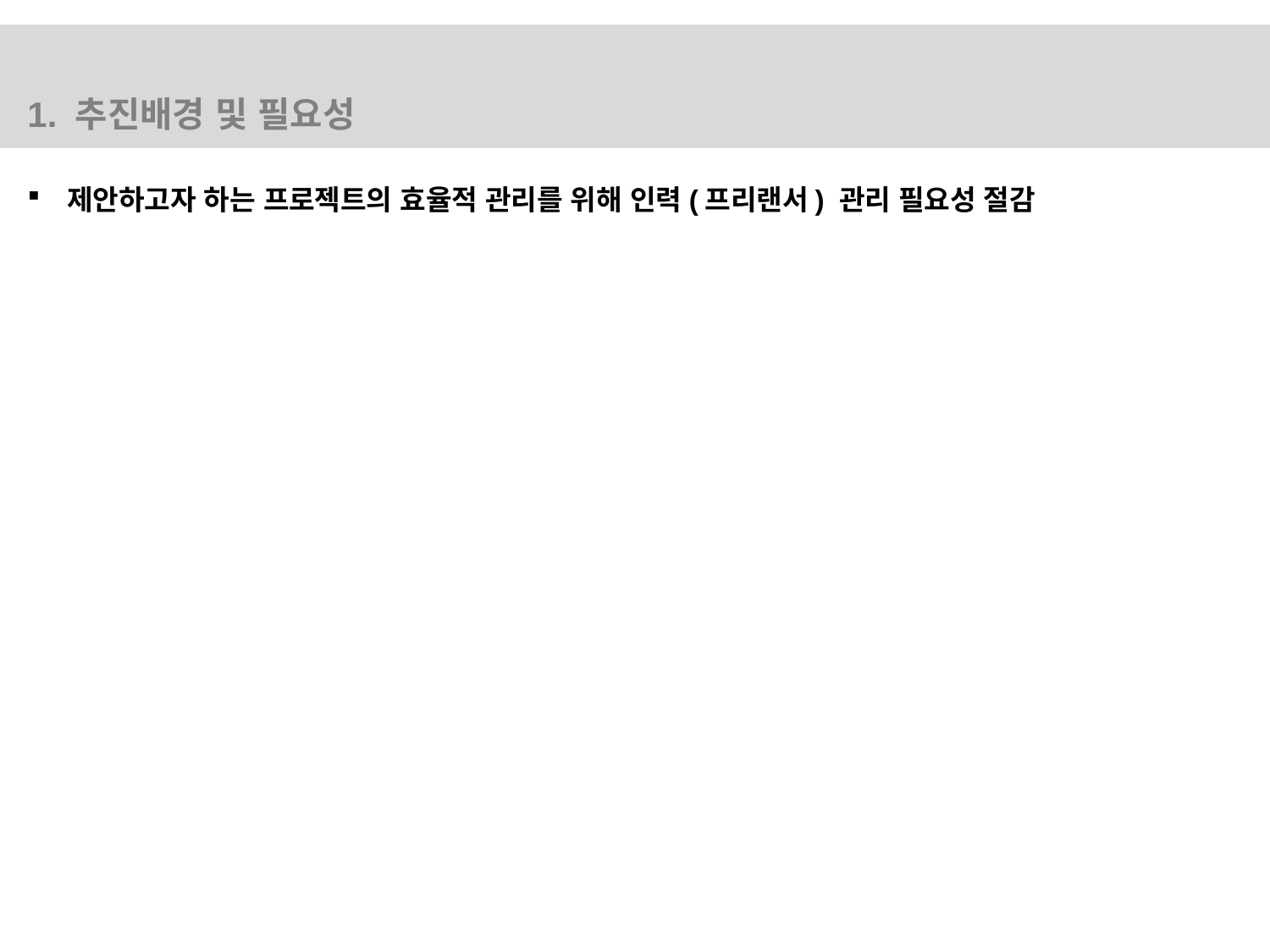

1. 추진배경 및 필요성
제안하고자 하는 프로젝트의 효율적 관리를 위해 인력(프리랜서) 관리 필요성 절감